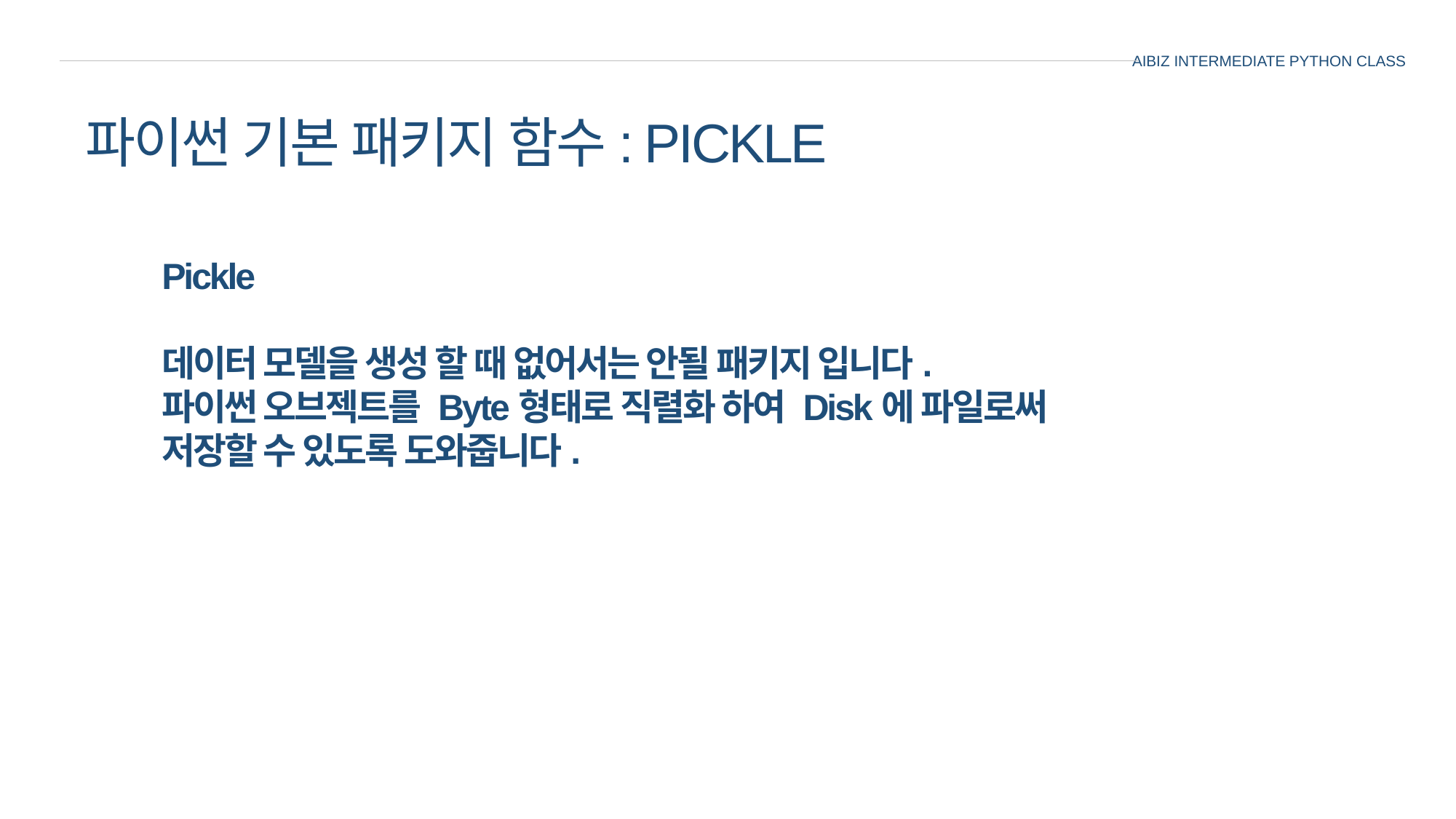

AIBIZ INTERMEDIATE PYTHON CLASS
파이썬 기본 패키지 함수: PICKLE
Pickle

데이터 모델을 생성 할 때 없어서는 안될 패키지 입니다.
파이썬 오브젝트를 Byte형태로 직렬화 하여 Disk에 파일로써
저장할 수 있도록 도와줍니다.